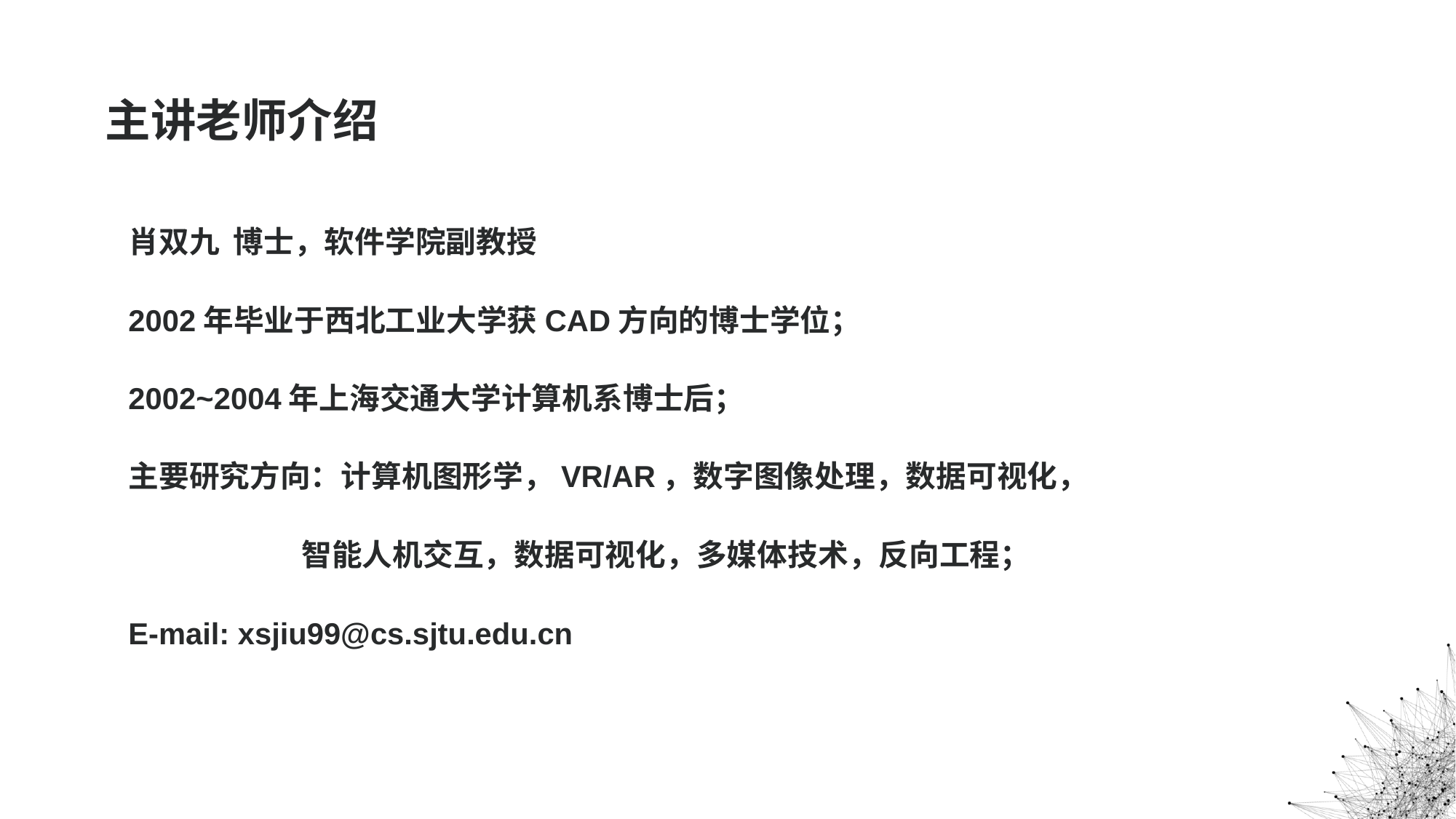

# 主讲老师介绍
肖双九  博士，软件学院副教授
2002年毕业于西北工业大学获CAD方向的博士学位；
2002~2004年上海交通大学计算机系博士后；
主要研究方向：计算机图形学，VR/AR，数字图像处理，数据可视化，
                        智能人机交互，数据可视化，多媒体技术，反向工程；
E-mail: xsjiu99@cs.sjtu.edu.cn